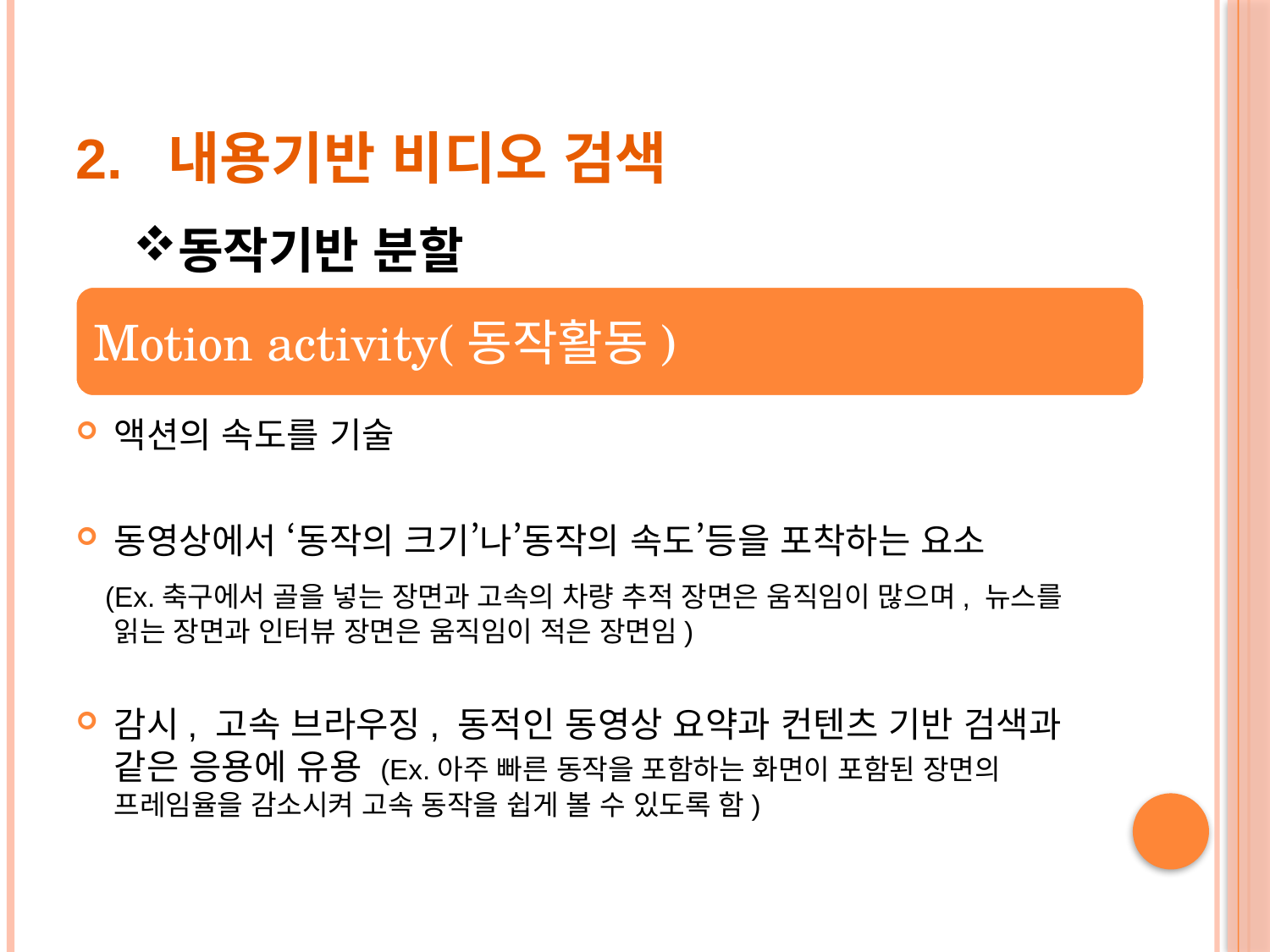

# 2.  내용기반 비디오 검색
동작기반 분할

액션의 속도를 기술

동영상에서 ‘동작의 크기’나’동작의 속도’등을 포착하는 요소
   (Ex.축구에서 골을 넣는 장면과 고속의 차량 추적 장면은 움직임이 많으며, 뉴스를 읽는 장면과 인터뷰 장면은 움직임이 적은 장면임)

감시, 고속 브라우징, 동적인 동영상 요약과 컨텐츠 기반 검색과 같은 응용에 유용 (Ex.아주 빠른 동작을 포함하는 화면이 포함된 장면의 프레임율을 감소시켜 고속 동작을 쉽게 볼 수 있도록 함)

Motion activity(동작활동)